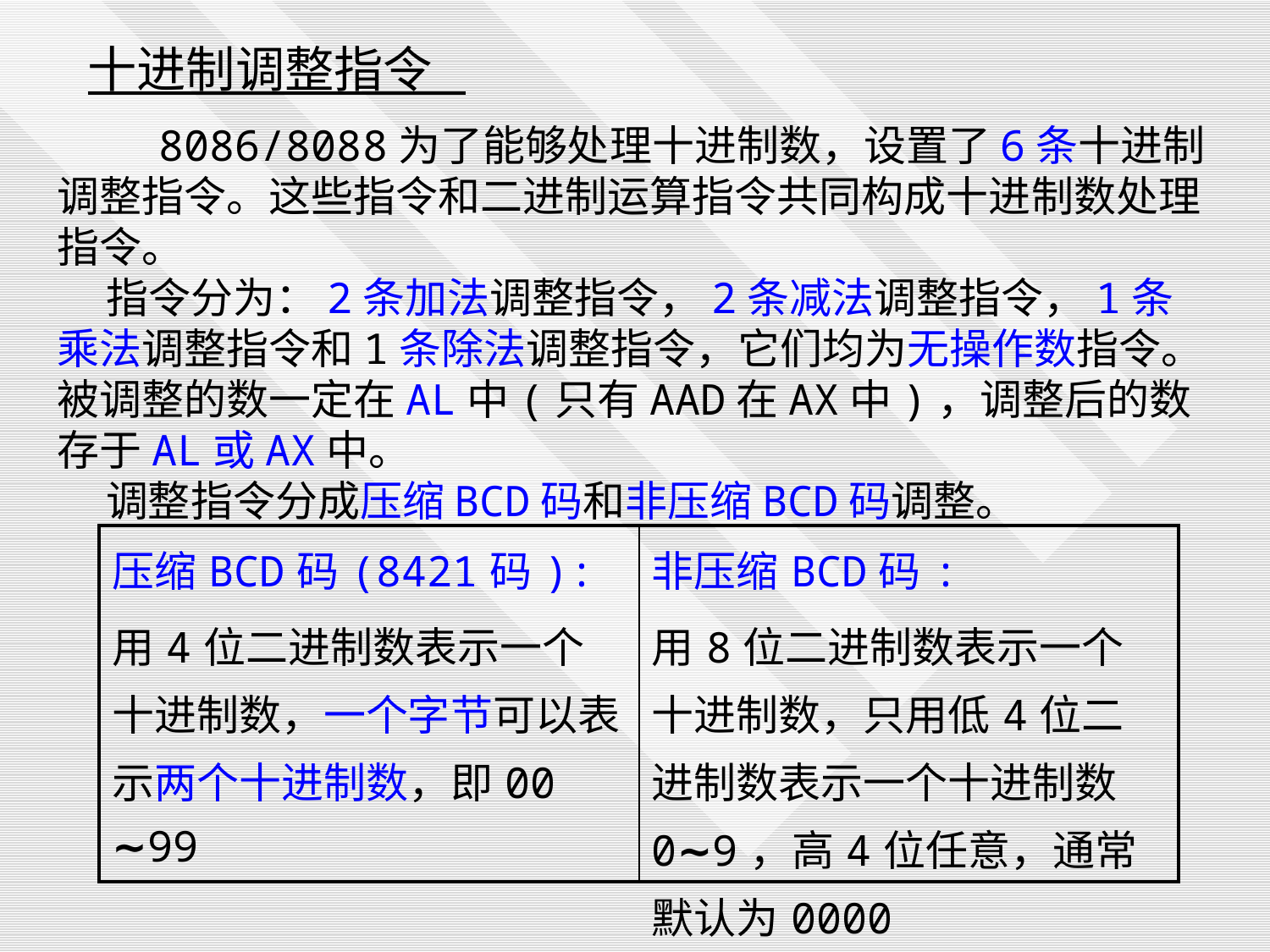

十进制调整指令
    8086/8088为了能够处理十进制数，设置了6条十进制调整指令。这些指令和二进制运算指令共同构成十进制数处理指令。
    指令分为：2条加法调整指令，2条减法调整指令，1条乘法调整指令和1条除法调整指令，它们均为无操作数指令。被调整的数一定在AL中(只有AAD在AX中)，调整后的数存于AL或AX中。
    调整指令分成压缩BCD码和非压缩BCD码调整。
| 压缩BCD码(8421码): 用4位二进制数表示一个十进制数，一个字节可以表示两个十进制数，即00 ~99 | 非压缩BCD码: 用8位二进制数表示一个十进制数，只用低4位二进制数表示一个十进制数0~9，高4位任意，通常默认为0000 |
| --- | --- |